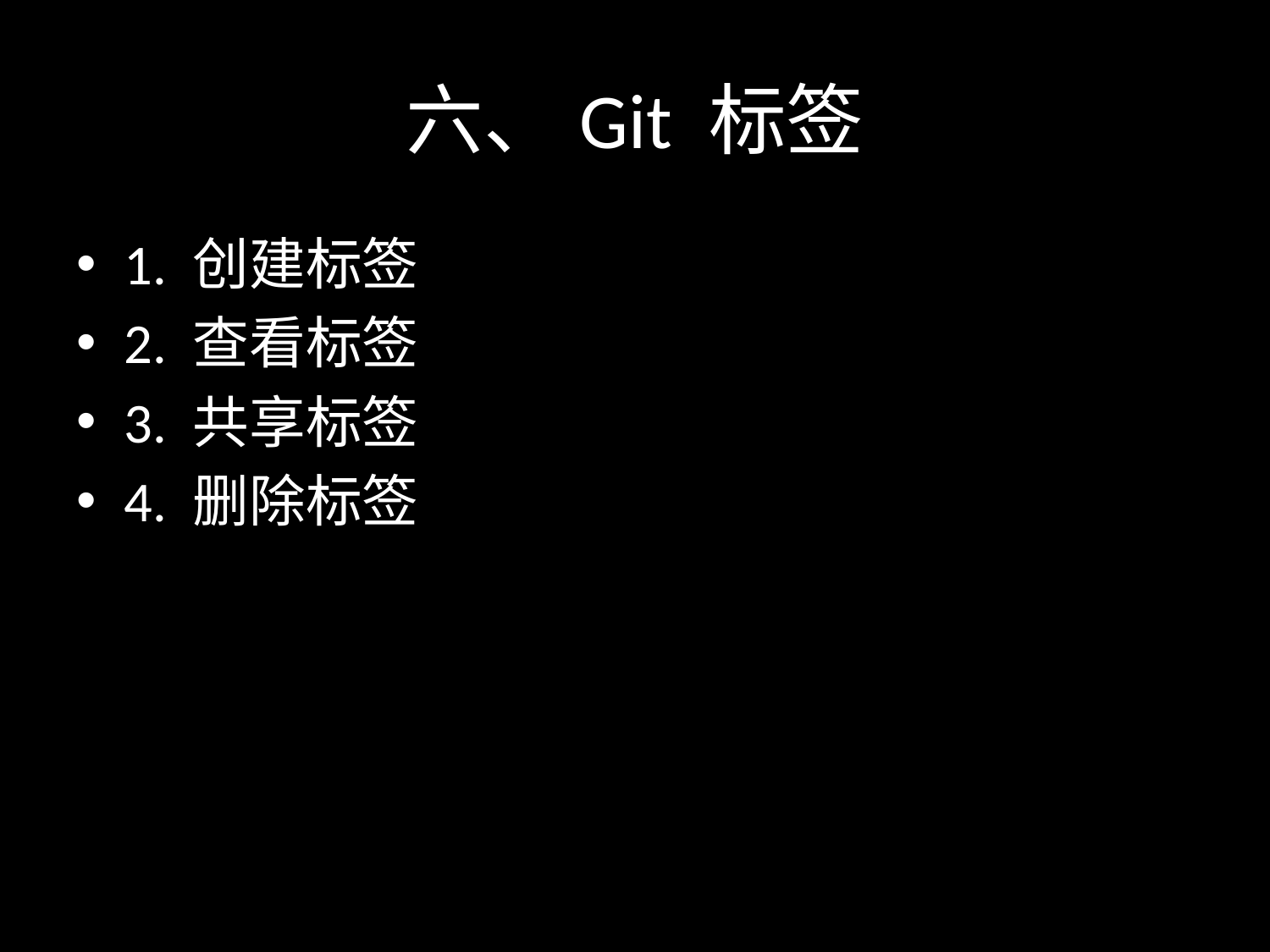

# 六、Git 标签
1. 创建标签
2. 查看标签
3. 共享标签
4. 删除标签